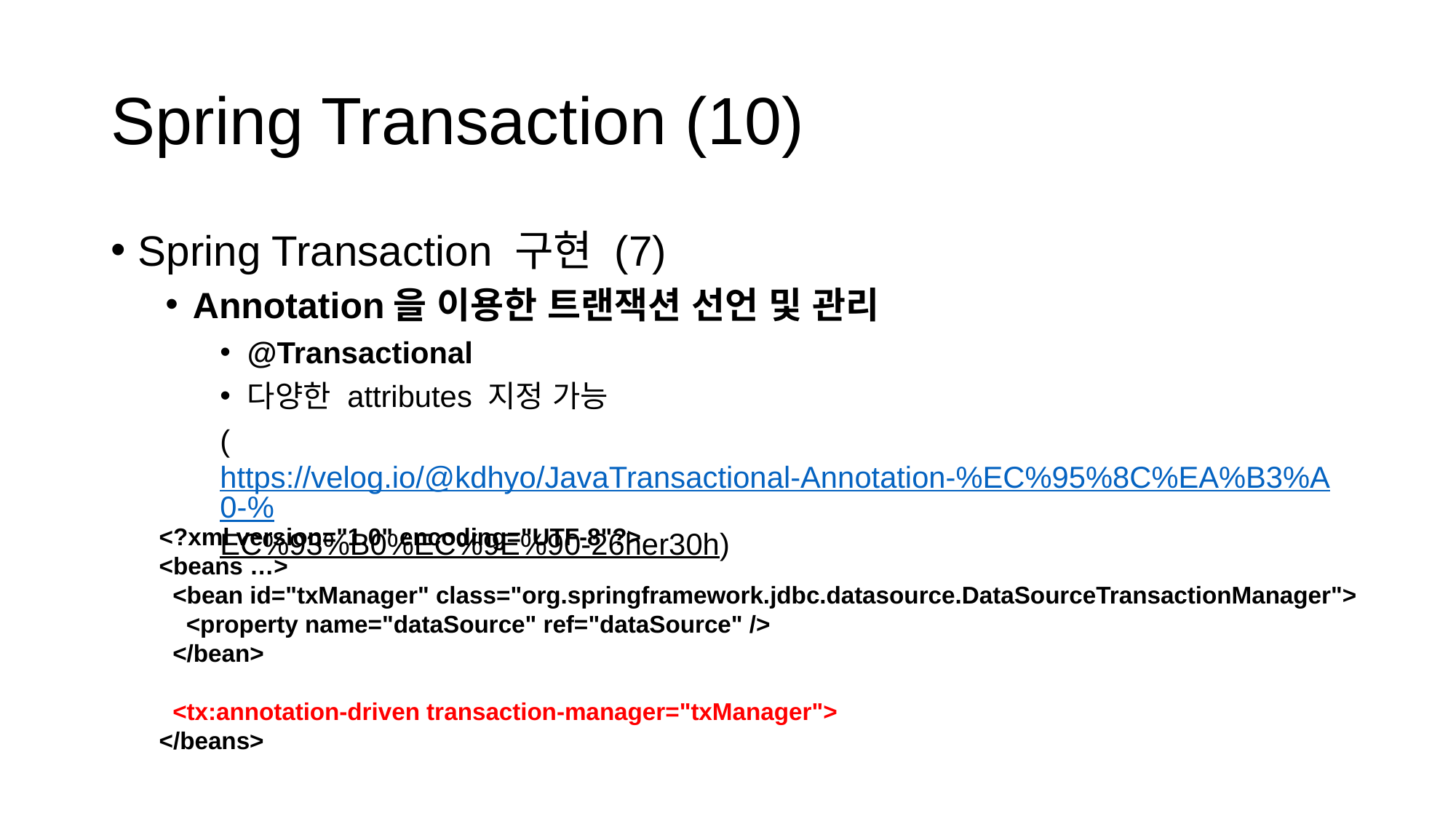

# Spring Transaction (10)
Spring Transaction 구현 (7)
Annotation을 이용한 트랜잭션 선언 및 관리
@Transactional
다양한 attributes 지정 가능
(https://velog.io/@kdhyo/JavaTransactional-Annotation-%EC%95%8C%EA%B3%A0-%EC%93%B0%EC%9E%90-26her30h)

<?xml version="1.0" encoding="UTF-8"?>
<beans …>
  <bean id="txManager" class="org.springframework.jdbc.datasource.DataSourceTransactionManager">
    <property name="dataSource" ref="dataSource" />
  </bean>

  <tx:annotation-driven transaction-manager="txManager">
</beans>